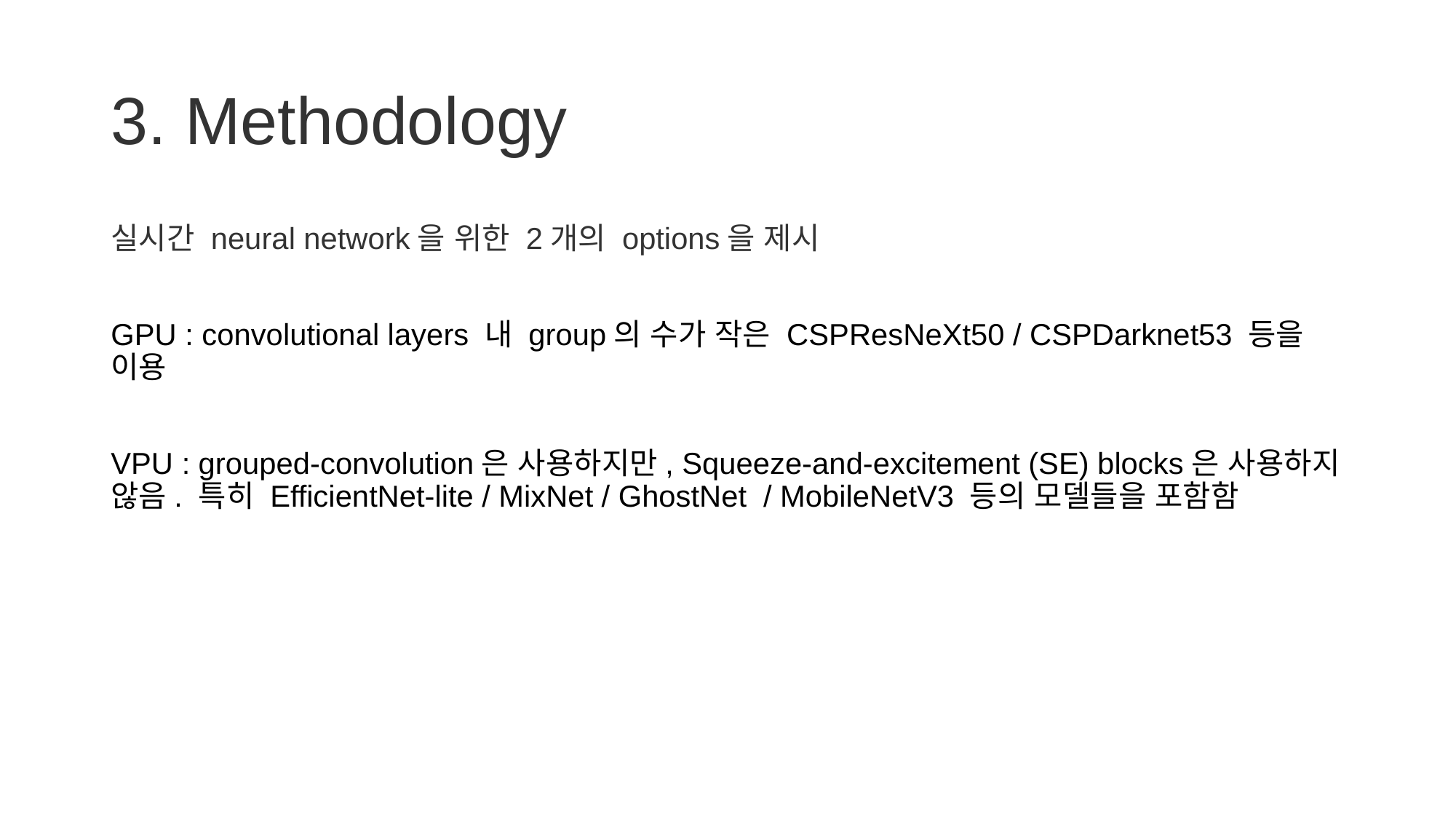

# 3. Methodology
실시간 neural network을 위한 2개의 options을 제시

GPU : convolutional layers 내 group의 수가 작은 CSPResNeXt50 / CSPDarknet53 등을 이용

VPU : grouped-convolution은 사용하지만, Squeeze-and-excitement (SE) blocks은 사용하지 않음. 특히 EfficientNet-lite / MixNet / GhostNet  / MobileNetV3 등의 모델들을 포함함